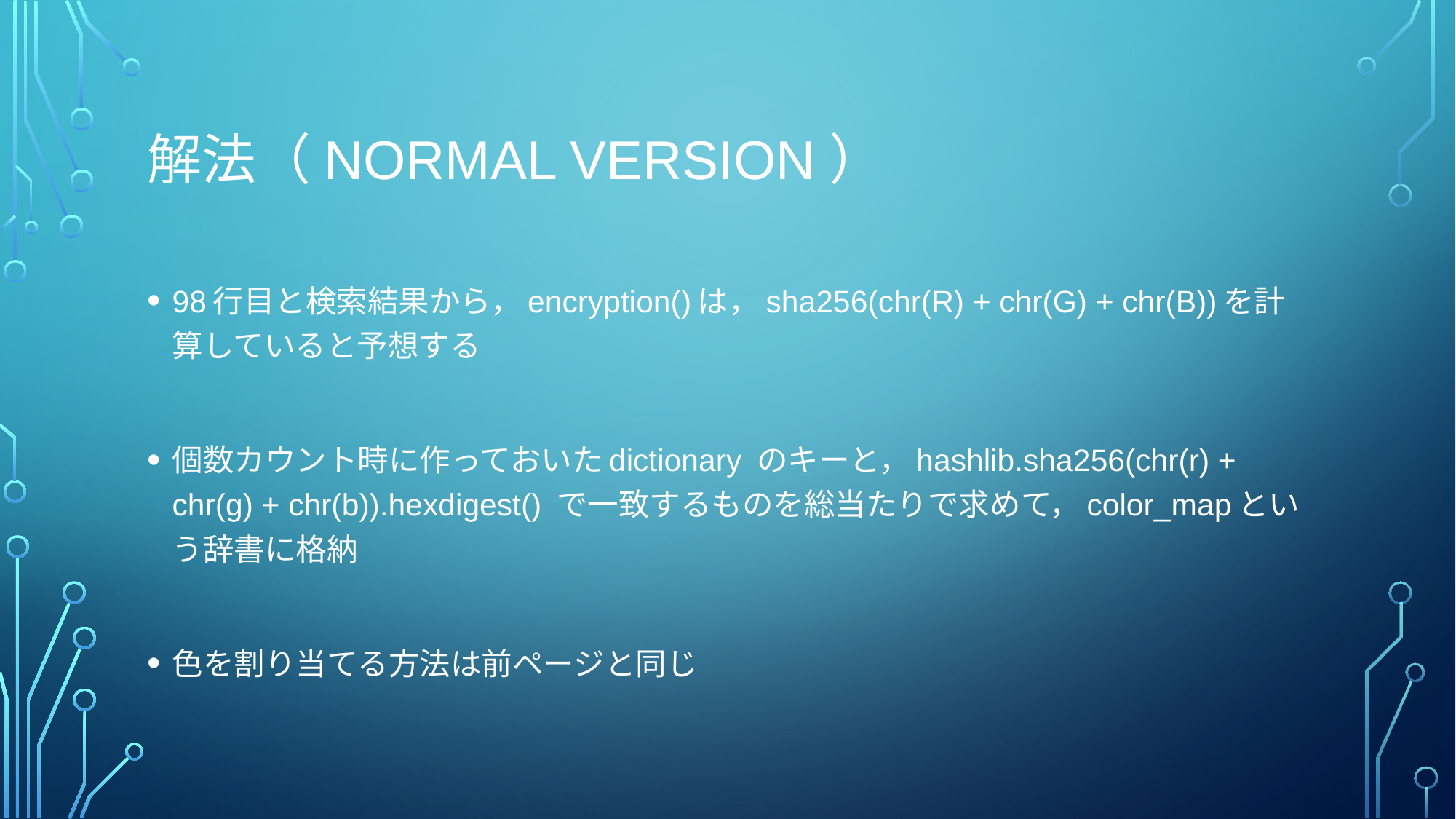

# 解法（normal version）
98行目と検索結果から，encryption()は，sha256(chr(R) + chr(G) + chr(B))を計算していると予想する

個数カウント時に作っておいたdictionary のキーと，hashlib.sha256(chr(r) + chr(g) + chr(b)).hexdigest() で一致するものを総当たりで求めて，color_mapという辞書に格納

色を割り当てる方法は前ページと同じ